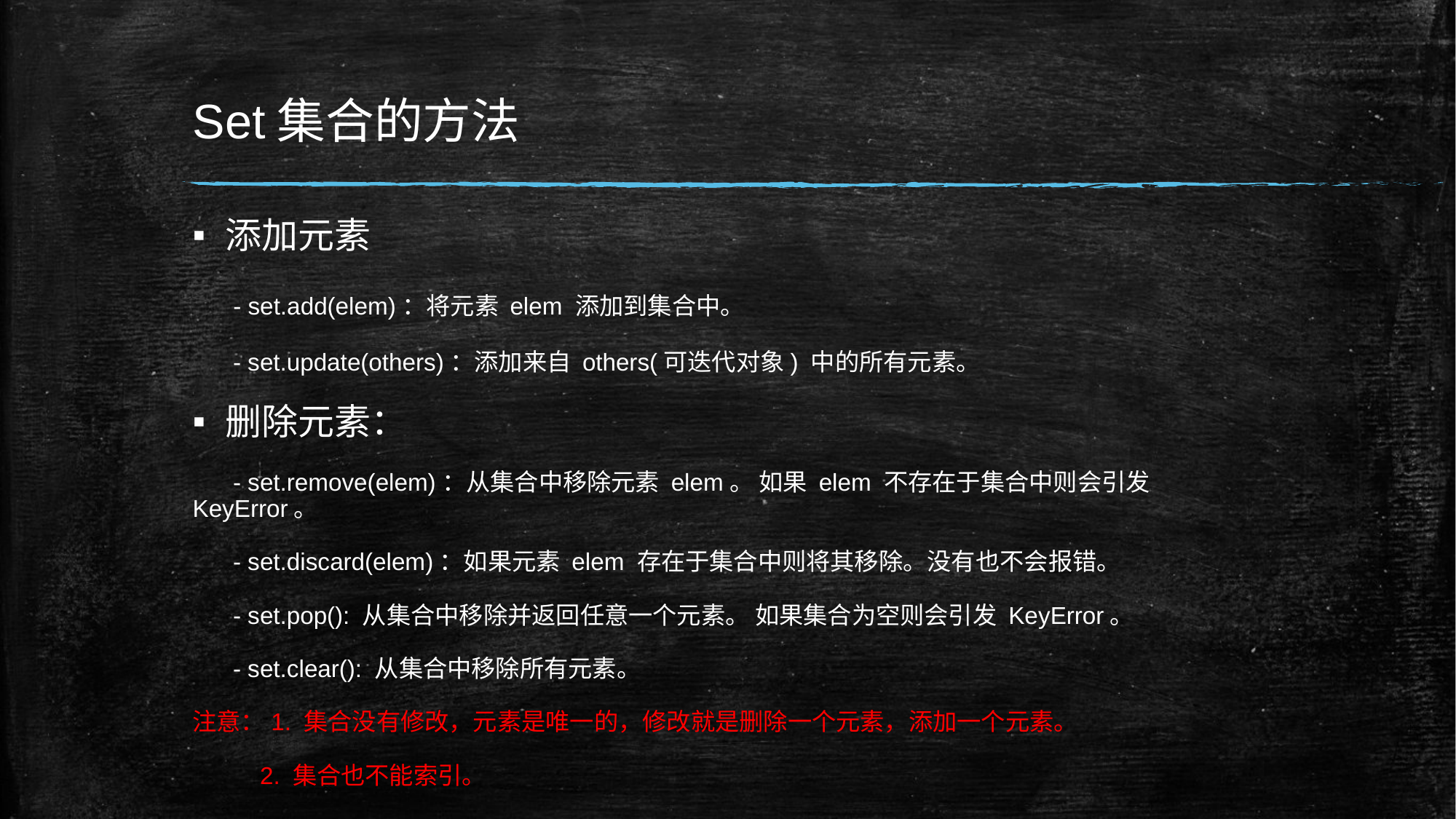

# Set集合的方法
添加元素
    - set.add(elem)：将元素 elem 添加到集合中。
      - set.update(others)：添加来自 others(可迭代对象) 中的所有元素。
删除元素：
      - set.remove(elem)：从集合中移除元素 elem。 如果 elem 不存在于集合中则会引发 KeyError。
      - set.discard(elem)：如果元素 elem 存在于集合中则将其移除。没有也不会报错。
      - set.pop(): 从集合中移除并返回任意一个元素。 如果集合为空则会引发 KeyError。
      - set.clear(): 从集合中移除所有元素。
注意：1. 集合没有修改，元素是唯一的，修改就是删除一个元素，添加一个元素。
          2. 集合也不能索引。